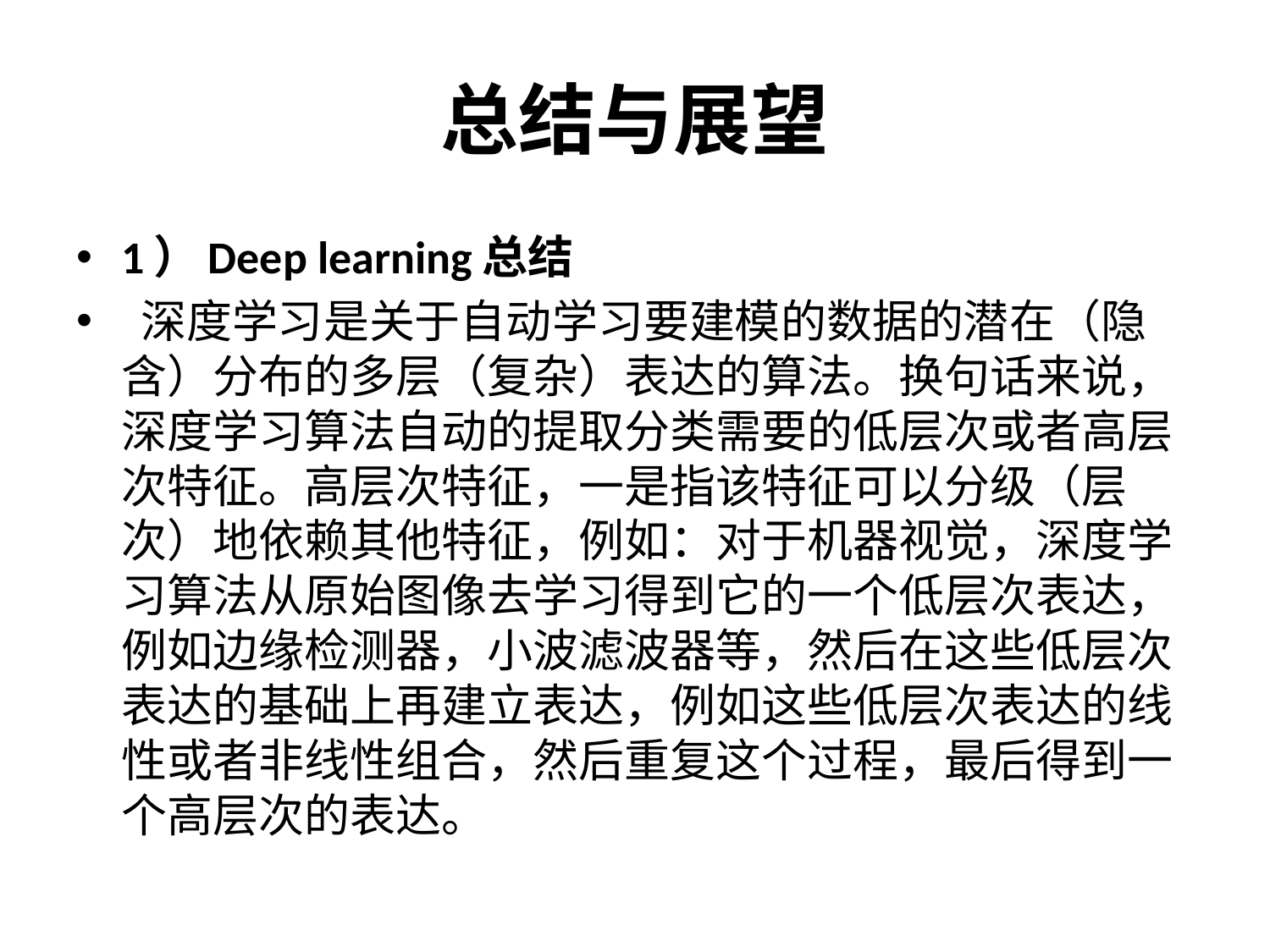

# 总结与展望
1）Deep learning总结
 深度学习是关于自动学习要建模的数据的潜在（隐含）分布的多层（复杂）表达的算法。换句话来说，深度学习算法自动的提取分类需要的低层次或者高层次特征。高层次特征，一是指该特征可以分级（层次）地依赖其他特征，例如：对于机器视觉，深度学习算法从原始图像去学习得到它的一个低层次表达，例如边缘检测器，小波滤波器等，然后在这些低层次表达的基础上再建立表达，例如这些低层次表达的线性或者非线性组合，然后重复这个过程，最后得到一个高层次的表达。